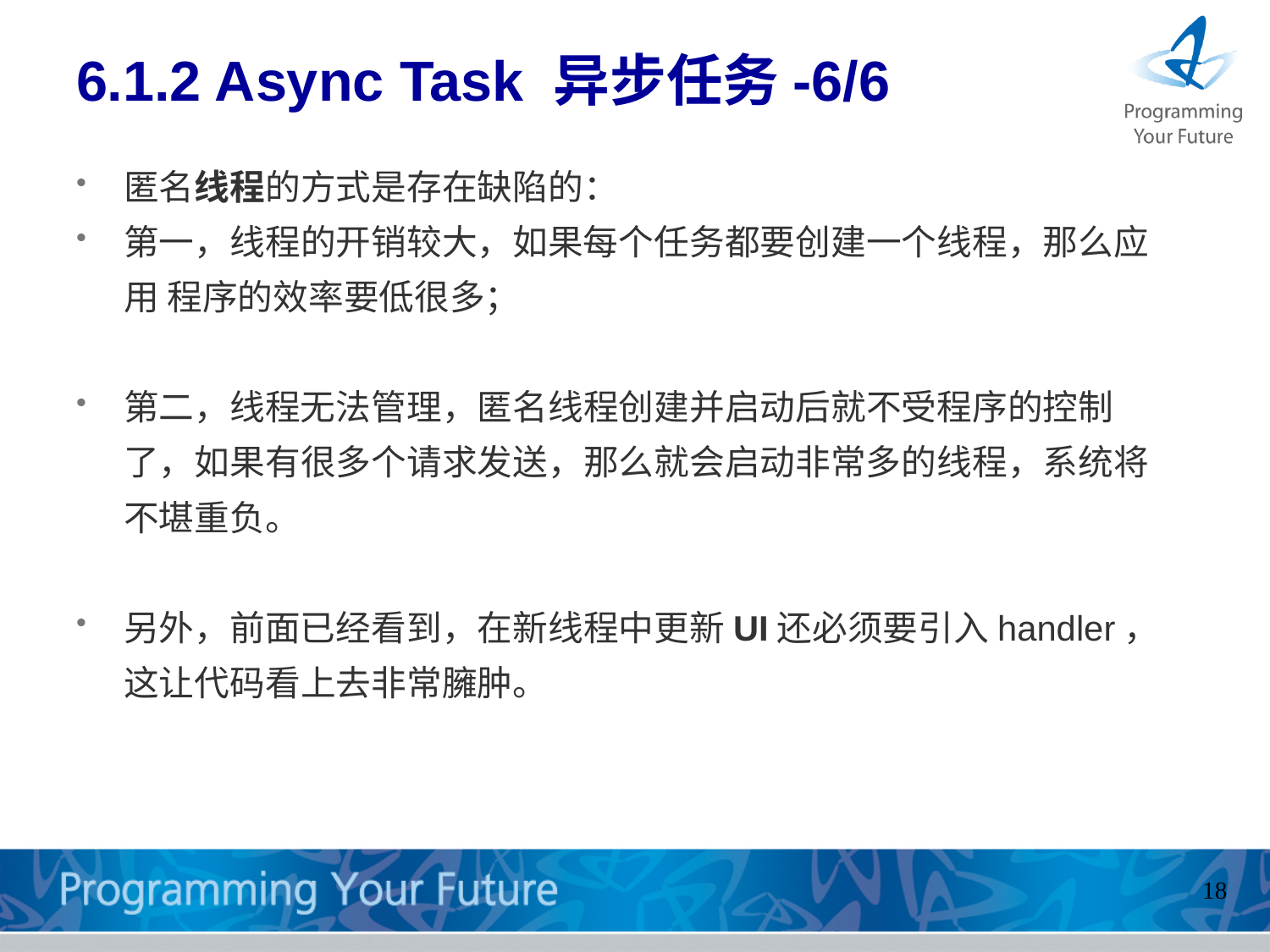

# 6.1.2 Async Task 异步任务-6/6
匿名线程的方式是存在缺陷的：
第一，线程的开销较大，如果每个任务都要创建一个线程，那么应用 程序的效率要低很多；

第二，线程无法管理，匿名线程创建并启动后就不受程序的控制了，如果有很多个请求发送，那么就会启动非常多的线程，系统将不堪重负。

另外，前面已经看到，在新线程中更新UI还必须要引入handler，这让代码看上去非常臃肿。